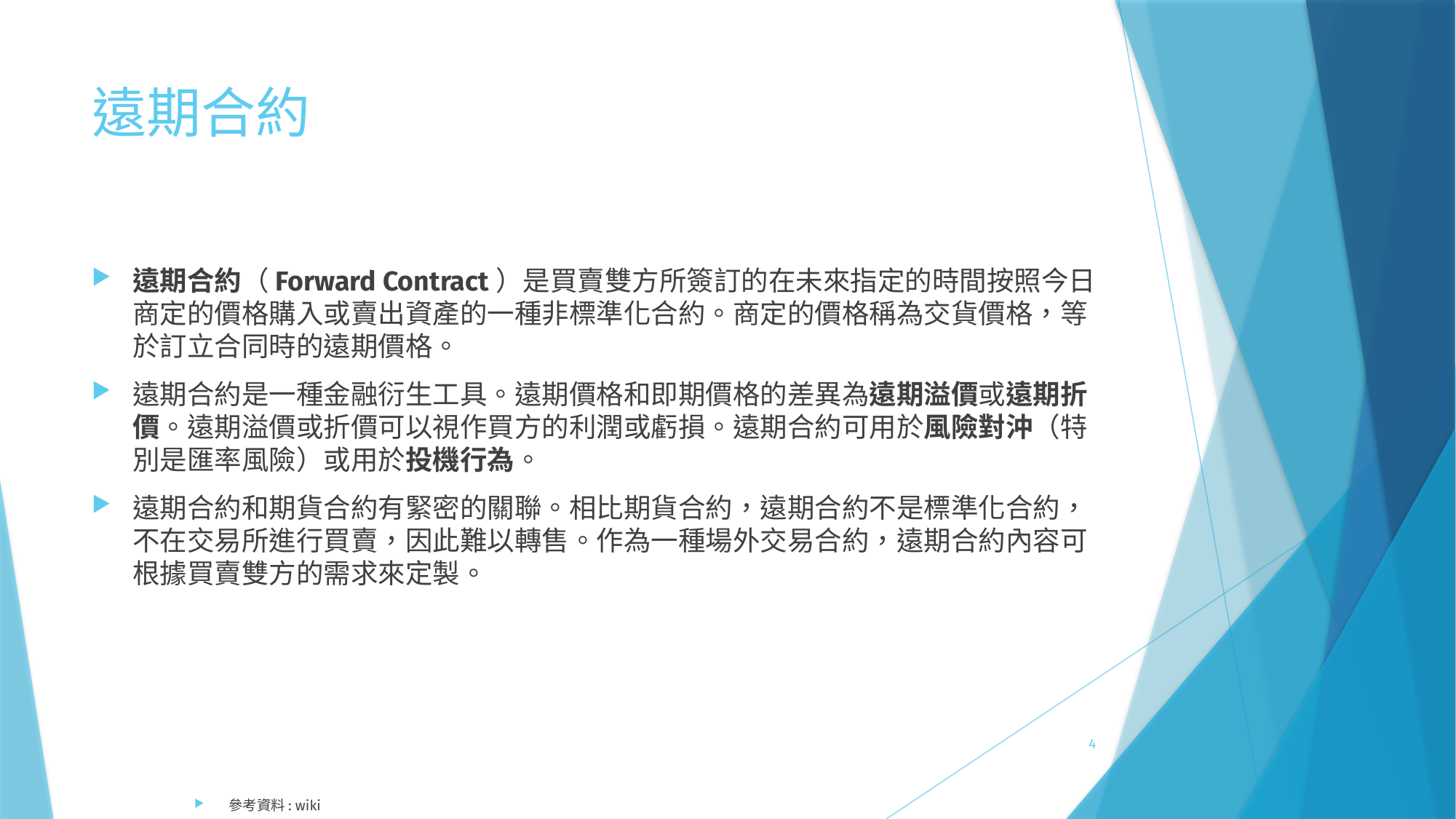

# 遠期合約
遠期合約（Forward Contract）是買賣雙方所簽訂的在未來指定的時間按照今日商定的價格購入或賣出資產的一種非標準化合約。商定的價格稱為交貨價格，等於訂立合同時的遠期價格。
遠期合約是一種金融衍生工具。遠期價格和即期價格的差異為遠期溢價或遠期折價。遠期溢價或折價可以視作買方的利潤或虧損。遠期合約可用於風險對沖（特別是匯率風險）或用於投機行為。
遠期合約和期貨合約有緊密的關聯。相比期貨合約，遠期合約不是標準化合約，不在交易所進行買賣，因此難以轉售。作為一種場外交易合約，遠期合約內容可根據買賣雙方的需求來定製。
4
參考資料: wiki